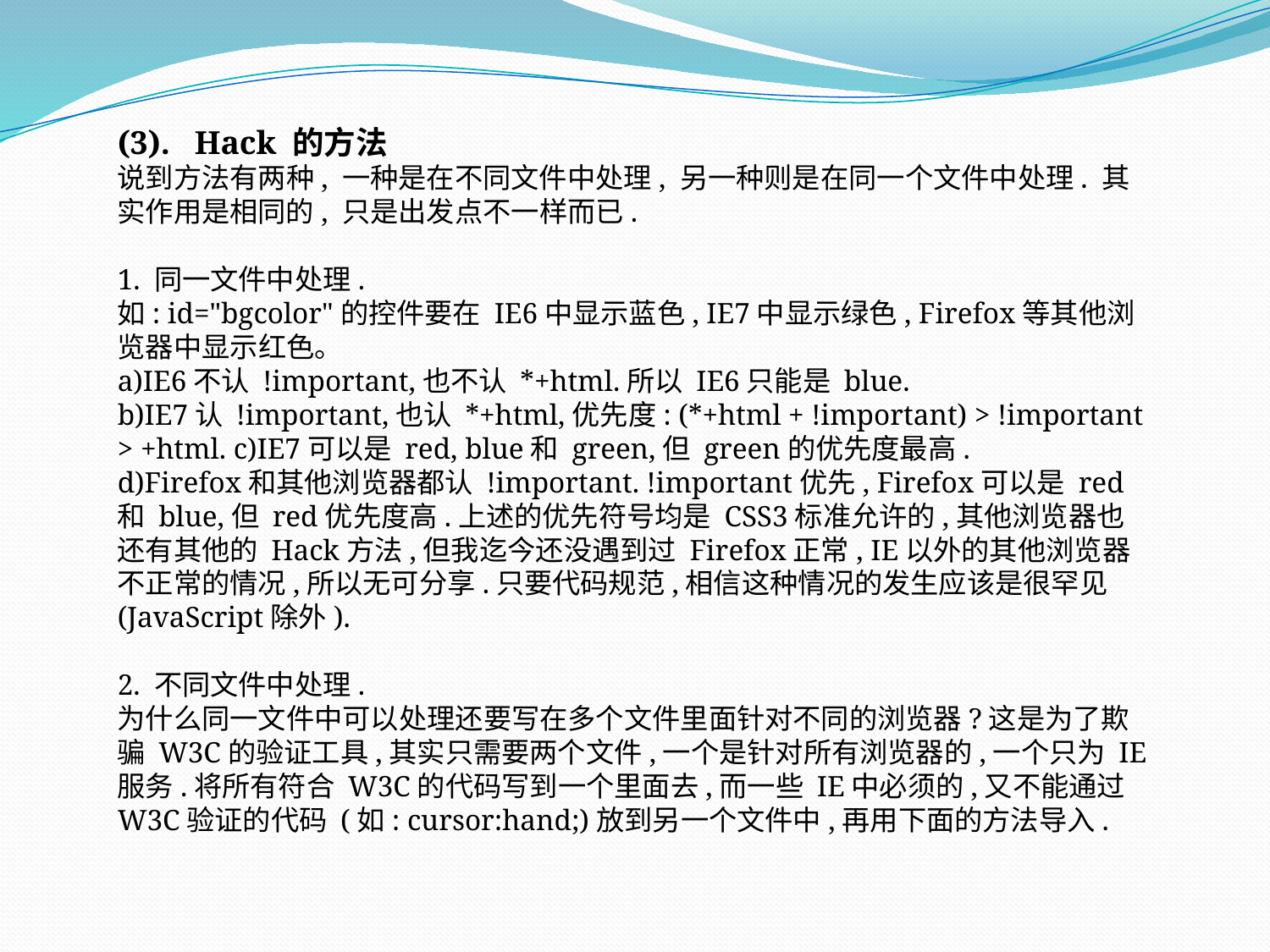

(3).   Hack 的方法
说到方法有两种, 一种是在不同文件中处理, 另一种则是在同一个文件中处理. 其实作用是相同的, 只是出发点不一样而已.

1. 同一文件中处理.
如: id="bgcolor"的控件要在 IE6中显示蓝色, IE7中显示绿色, Firefox等其他浏览器中显示红色。
a)IE6不认 !important,也不认 *+html.所以 IE6只能是 blue.
b)IE7认 !important,也认 *+html,优先度: (*+html + !important) > !important > +html. c)IE7可以是 red, blue和 green,但 green的优先度最高.
d)Firefox和其他浏览器都认 !important. !important优先, Firefox可以是 red和 blue,但 red优先度高.上述的优先符号均是 CSS3标准允许的,其他浏览器也还有其他的 Hack方法,但我迄今还没遇到过 Firefox正常, IE以外的其他浏览器不正常的情况,所以无可分享.只要代码规范,相信这种情况的发生应该是很罕见 (JavaScript除外).

2. 不同文件中处理.
为什么同一文件中可以处理还要写在多个文件里面针对不同的浏览器?这是为了欺骗 W3C的验证工具,其实只需要两个文件,一个是针对所有浏览器的,一个只为 IE服务.将所有符合 W3C的代码写到一个里面去,而一些 IE中必须的,又不能通过 W3C验证的代码 (如: cursor:hand;)放到另一个文件中,再用下面的方法导入.